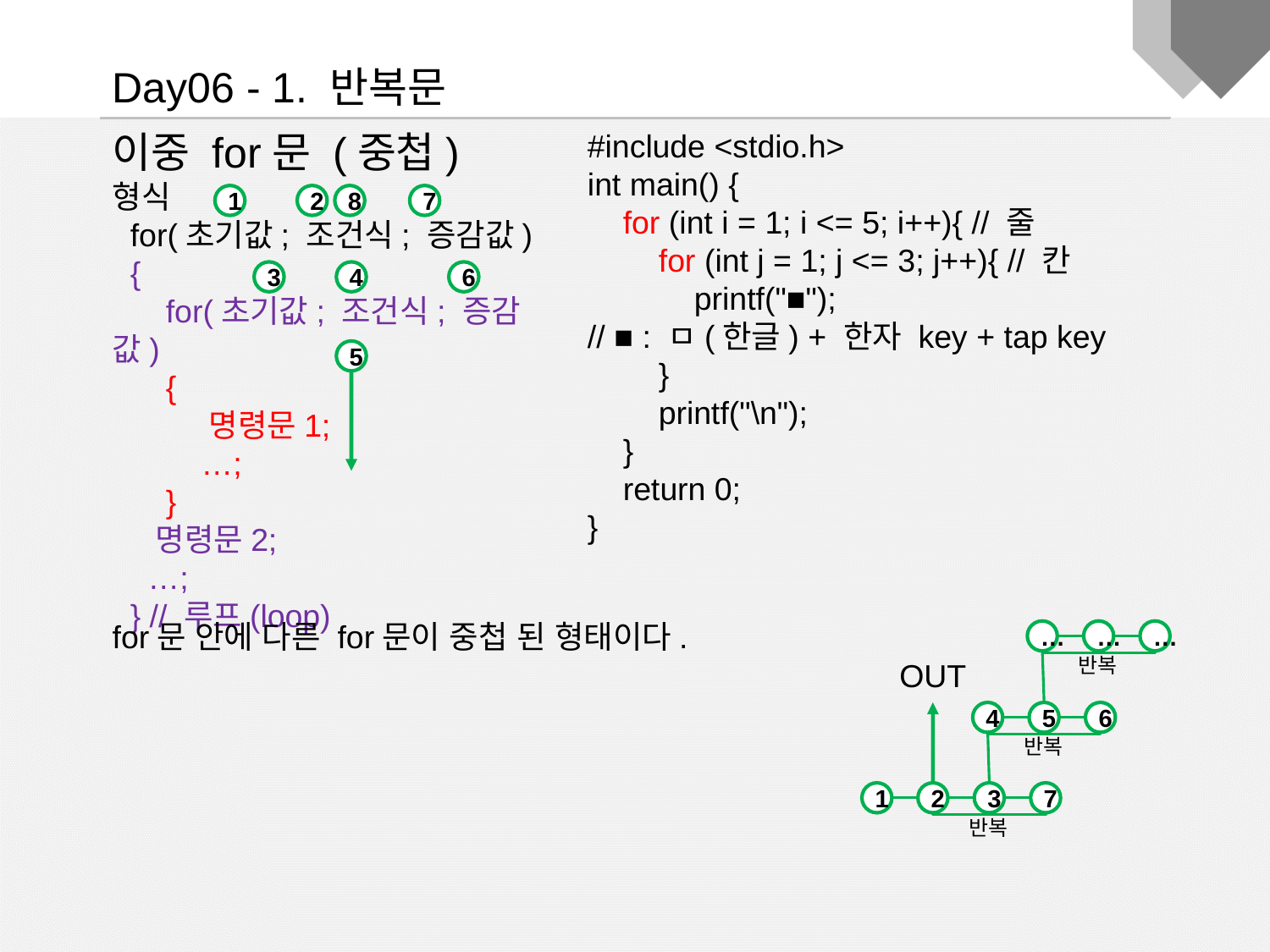

Day06 - 1. 반복문
이중 for문 (중첩)
형식
  for(초기값; 조건식; 증감값)
  {
      for(초기값; 조건식; 증감값)
      {
          명령문1;
          …;
      }
    명령문2;
    …;
  } // 루프(loop)

#include <stdio.h>
int main() {
    for (int i = 1; i <= 5; i++){ // 줄
        for (int j = 1; j <= 3; j++){ // 칸
            printf("■");
// ■ : ㅁ(한글) + 한자 key + tap key
        }
        printf("\n");
    }
    return 0;
}
1
2
8
7
3
4
6
5
for문 안에 다른 for문이 중첩 된 형태이다.
…
…
…
반복
OUT
4
5
6
반복
1
2
3
7
반복